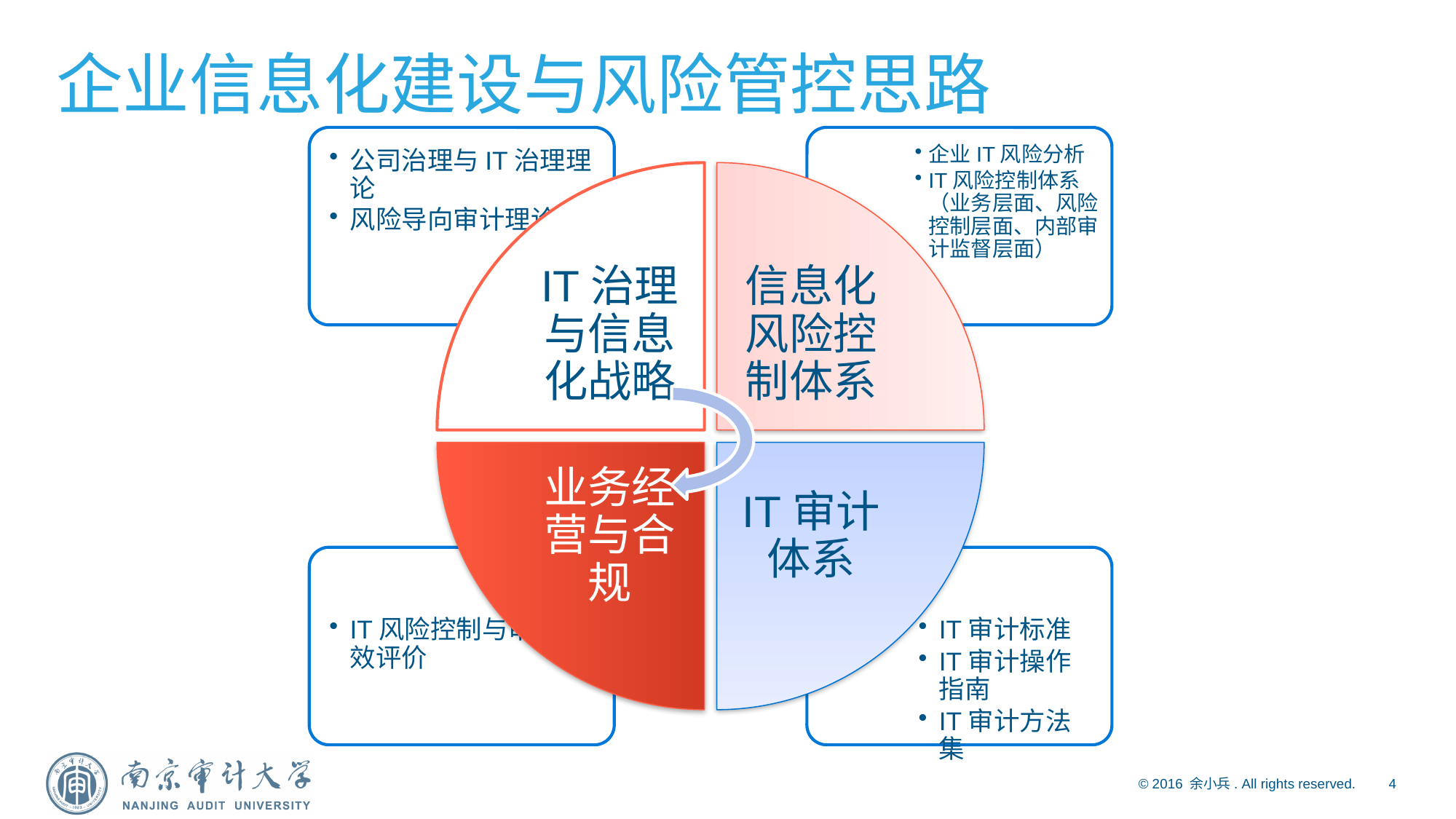

# 企业信息化建设与风险管控思路
IT审计标准
IT审计操作指南
IT审计方法集
IT风险控制与审计绩效评价
企业IT风险分析
IT风险控制体系（业务层面、风险控制层面、内部审计监督层面）
公司治理与IT治理理论
风险导向审计理论
IT治理与信息化战略
信息化风险控制体系
IT审计体系
业务经营与合规